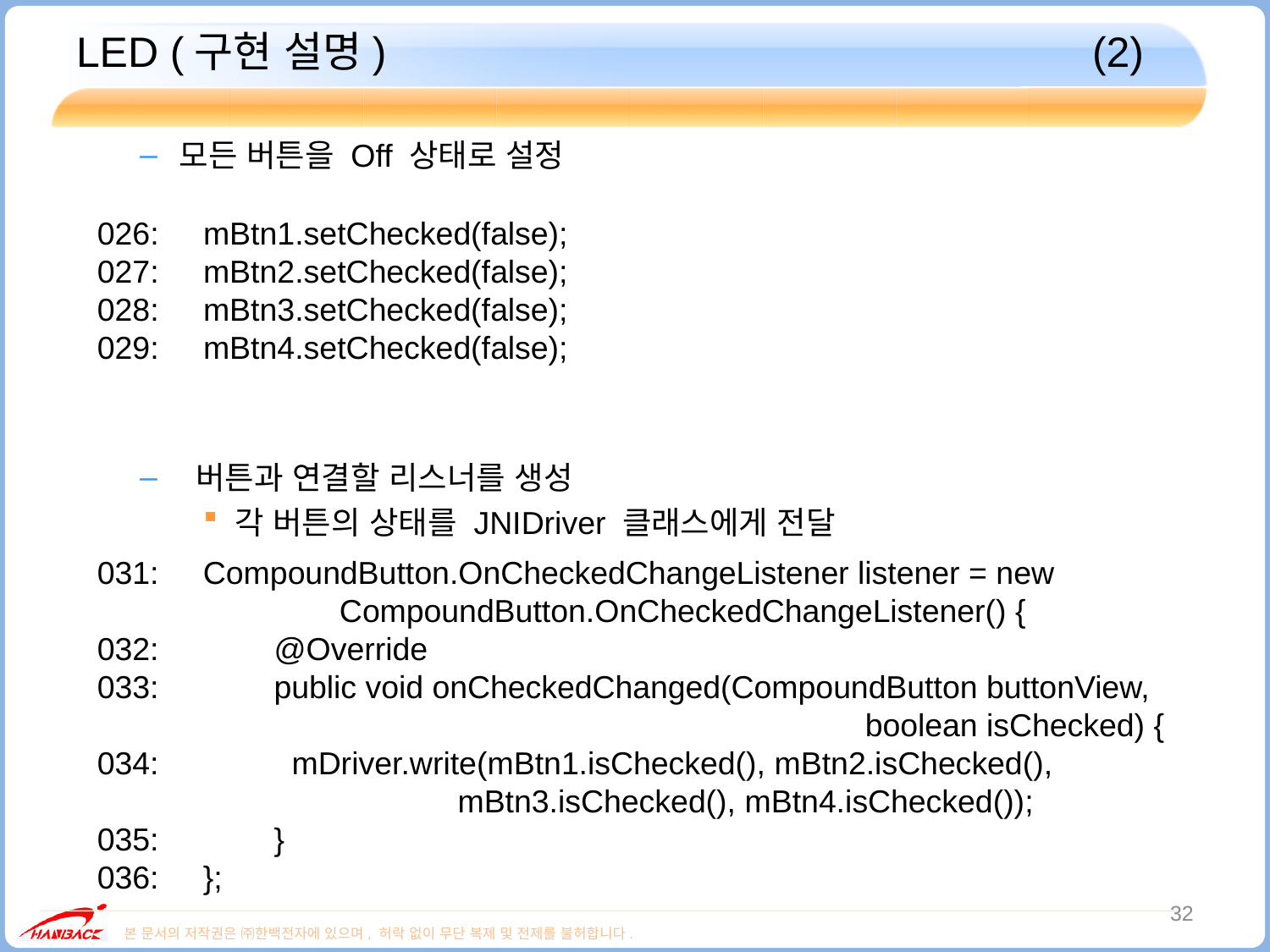

# LED (구현 설명)						(2)
모든 버튼을 Off 상태로 설정

 버튼과 연결할 리스너를 생성
각 버튼의 상태를 JNIDriver 클래스에게 전달
026:     mBtn1.setChecked(false);
027:     mBtn2.setChecked(false);
028:     mBtn3.setChecked(false);
029:     mBtn4.setChecked(false);
031:     CompoundButton.OnCheckedChangeListener listener = new 		             CompoundButton.OnCheckedChangeListener() {
032:             @Override
033:             public void onCheckedChanged(CompoundButton buttonView,                    			 		               boolean isChecked) {
034:               mDriver.write(mBtn1.isChecked(), mBtn2.isChecked(), 			            mBtn3.isChecked(), mBtn4.isChecked());
035:             }
036:     };
32